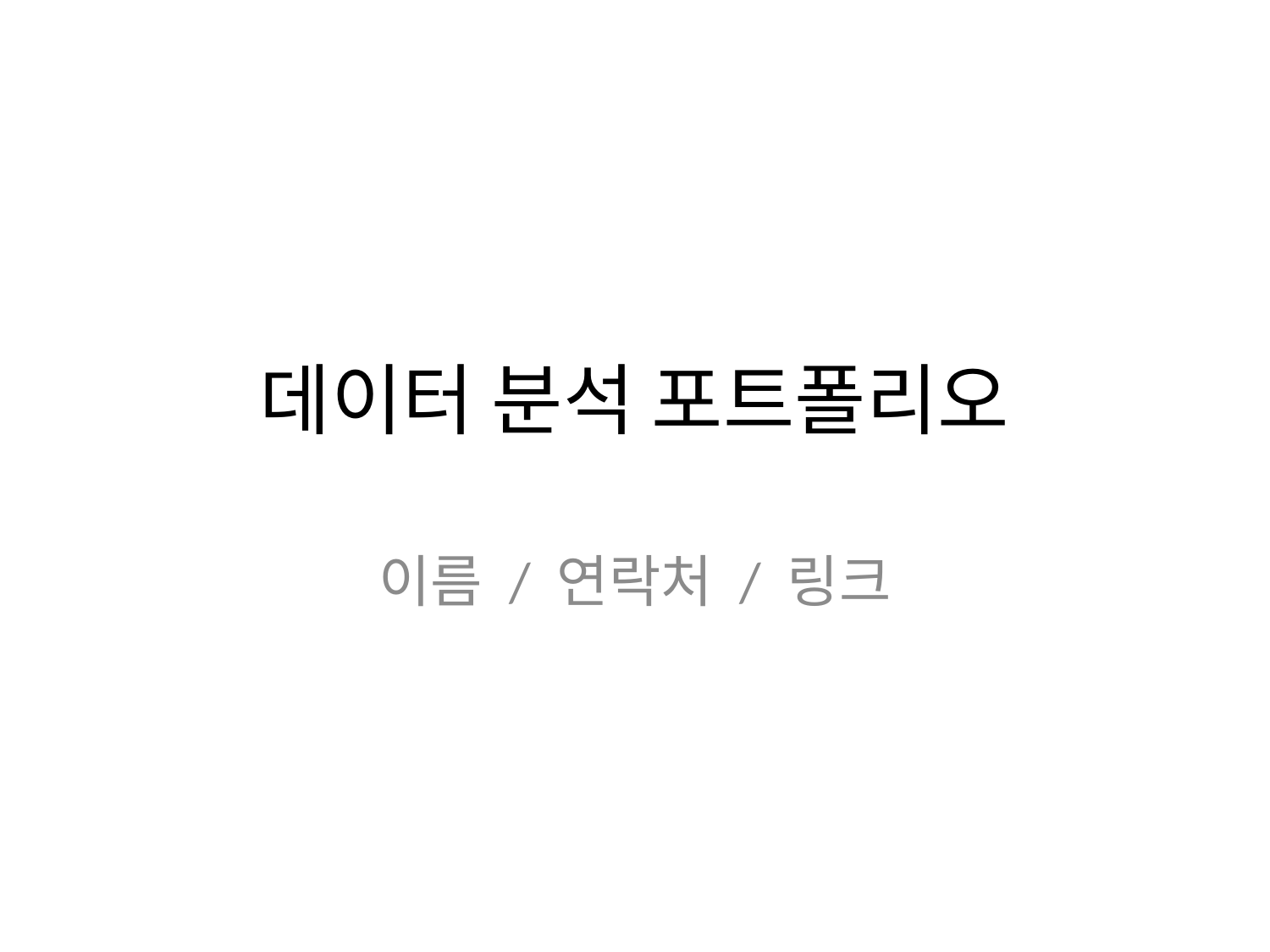

# 데이터 분석 포트폴리오
이름 / 연락처 / 링크